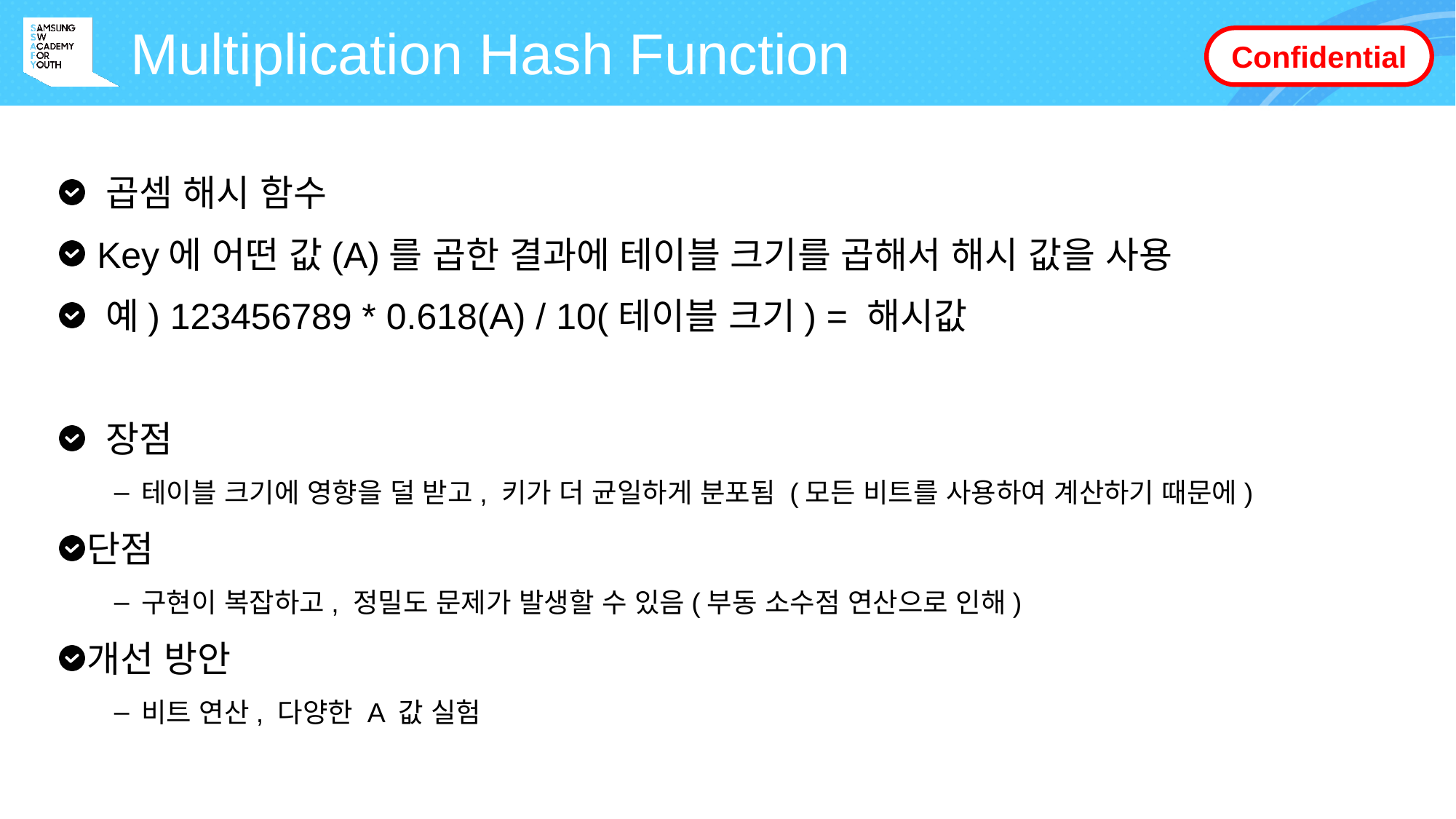

# Multiplication Hash Function
 곱셈 해시 함수
 Key에 어떤 값(A)를 곱한 결과에 테이블 크기를 곱해서 해시 값을 사용
 예) 123456789 * 0.618(A) / 10(테이블 크기) = 해시값

 장점
테이블 크기에 영향을 덜 받고, 키가 더 균일하게 분포됨 (모든 비트를 사용하여 계산하기 때문에)
단점
구현이 복잡하고, 정밀도 문제가 발생할 수 있음(부동 소수점 연산으로 인해)
개선 방안
비트 연산, 다양한 A 값 실험